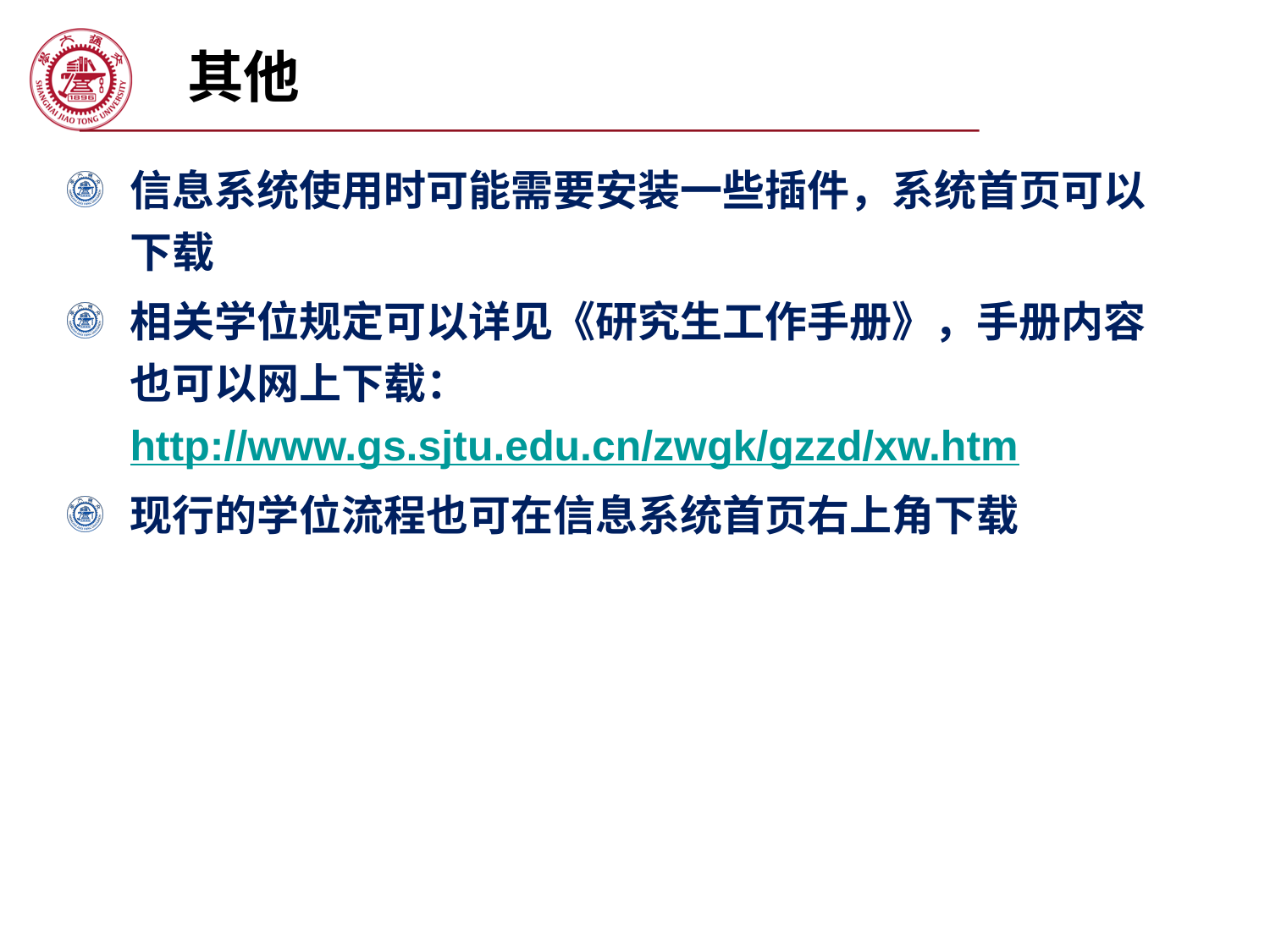

其他
信息系统使用时可能需要安装一些插件，系统首页可以下载
相关学位规定可以详见《研究生工作手册》，手册内容也可以网上下载：http://www.gs.sjtu.edu.cn/zwgk/gzzd/xw.htm
现行的学位流程也可在信息系统首页右上角下载